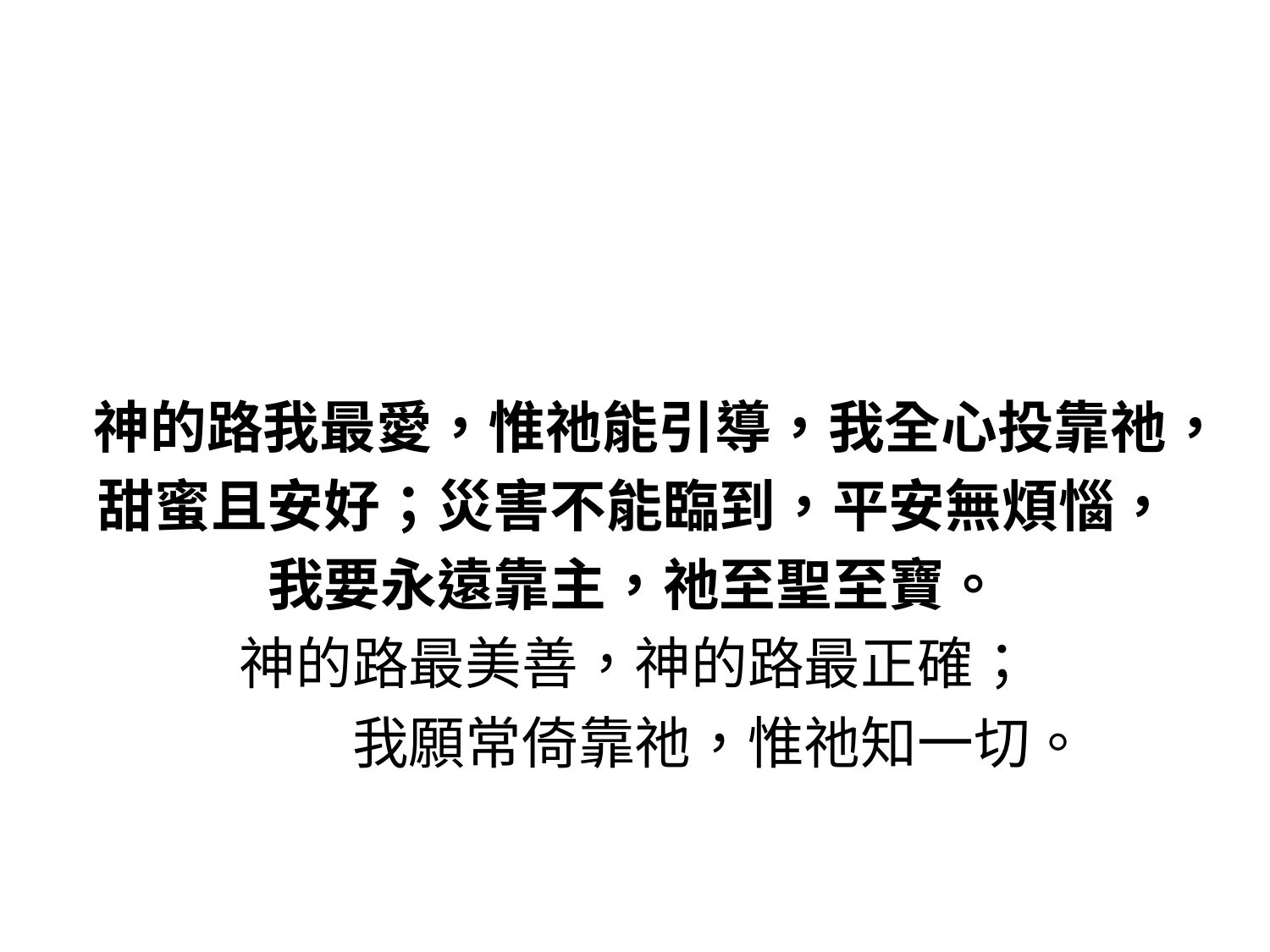

#
神的路我最愛，惟祂能引導，我全心投靠祂，
甜蜜且安好；災害不能臨到，平安無煩惱，
我要永遠靠主，祂至聖至寶。
神的路最美善，神的路最正確；
　　　我願常倚靠祂，惟祂知一切。